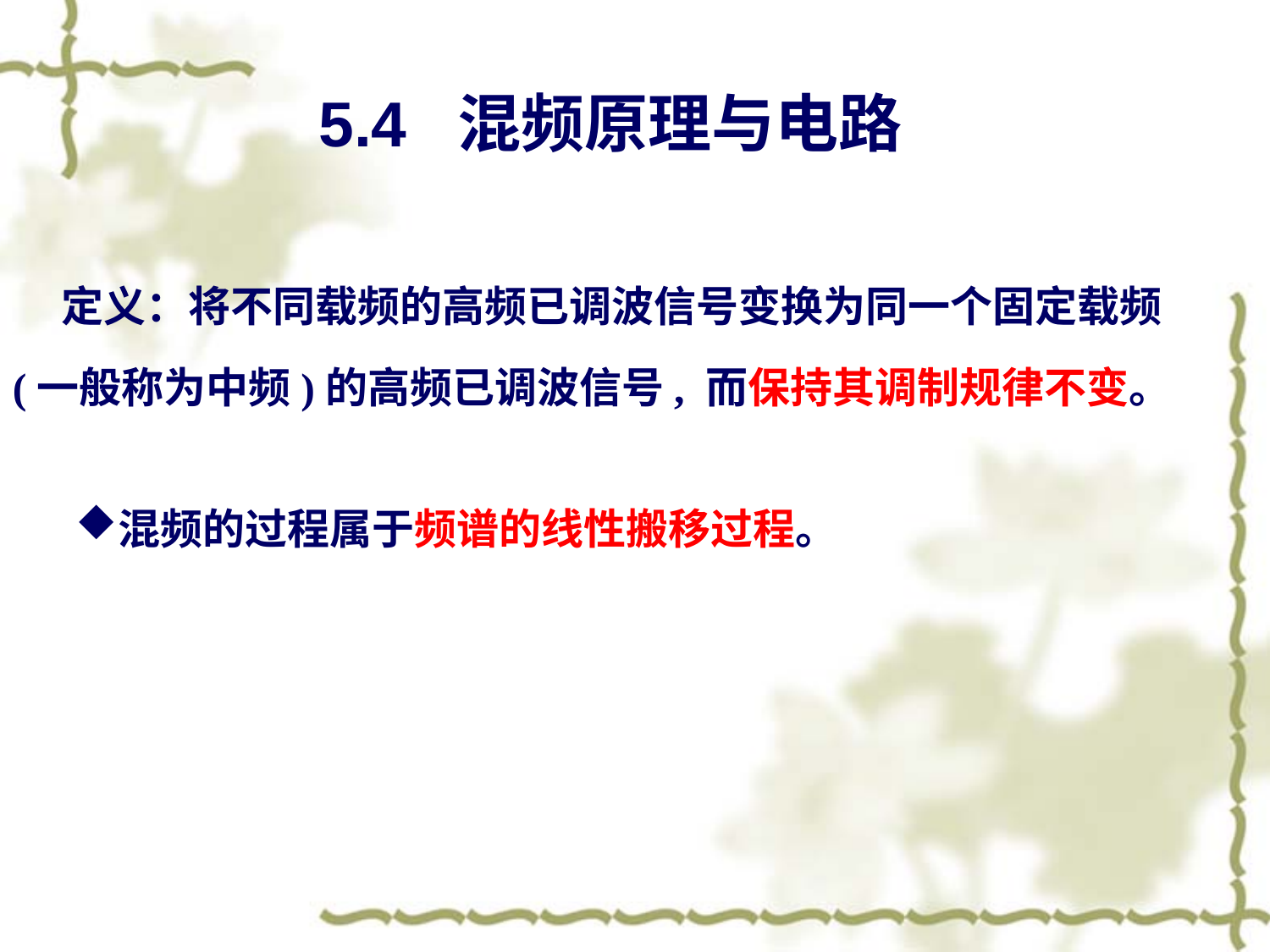

5.4  混频原理与电路
定义：将不同载频的高频已调波信号变换为同一个固定载频(一般称为中频)的高频已调波信号, 而保持其调制规律不变。
混频的过程属于频谱的线性搬移过程。